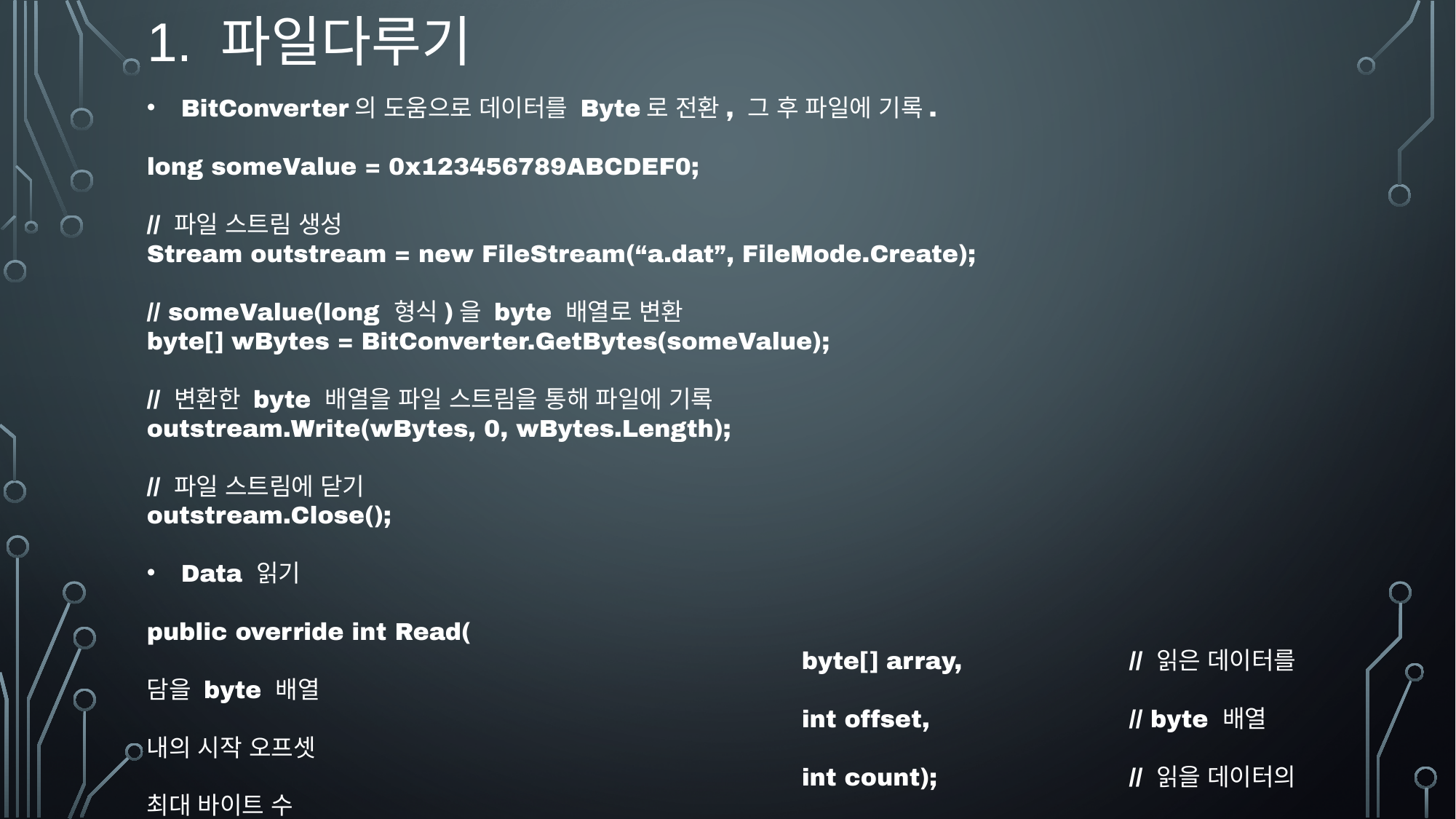

# 1. 파일다루기
BitConverter의 도움으로 데이터를 Byte로 전환, 그 후 파일에 기록.

long someValue = 0x123456789ABCDEF0;

// 파일 스트림 생성
Stream outstream = new FileStream(“a.dat”, FileMode.Create);

// someValue(long 형식)을 byte 배열로 변환
byte[] wBytes = BitConverter.GetBytes(someValue);

// 변환한 byte 배열을 파일 스트림을 통해 파일에 기록
outstream.Write(wBytes, 0, wBytes.Length);

// 파일 스트림에 닫기
outstream.Close();

Data 읽기

public override int Read(
						byte[] array,		// 읽은 데이터를 담을 byte 배열
						int offset,		// byte 배열 내의 시작 오프셋
						int count);		// 읽을 데이터의 최대 바이트 수

public override int ReadyByte();